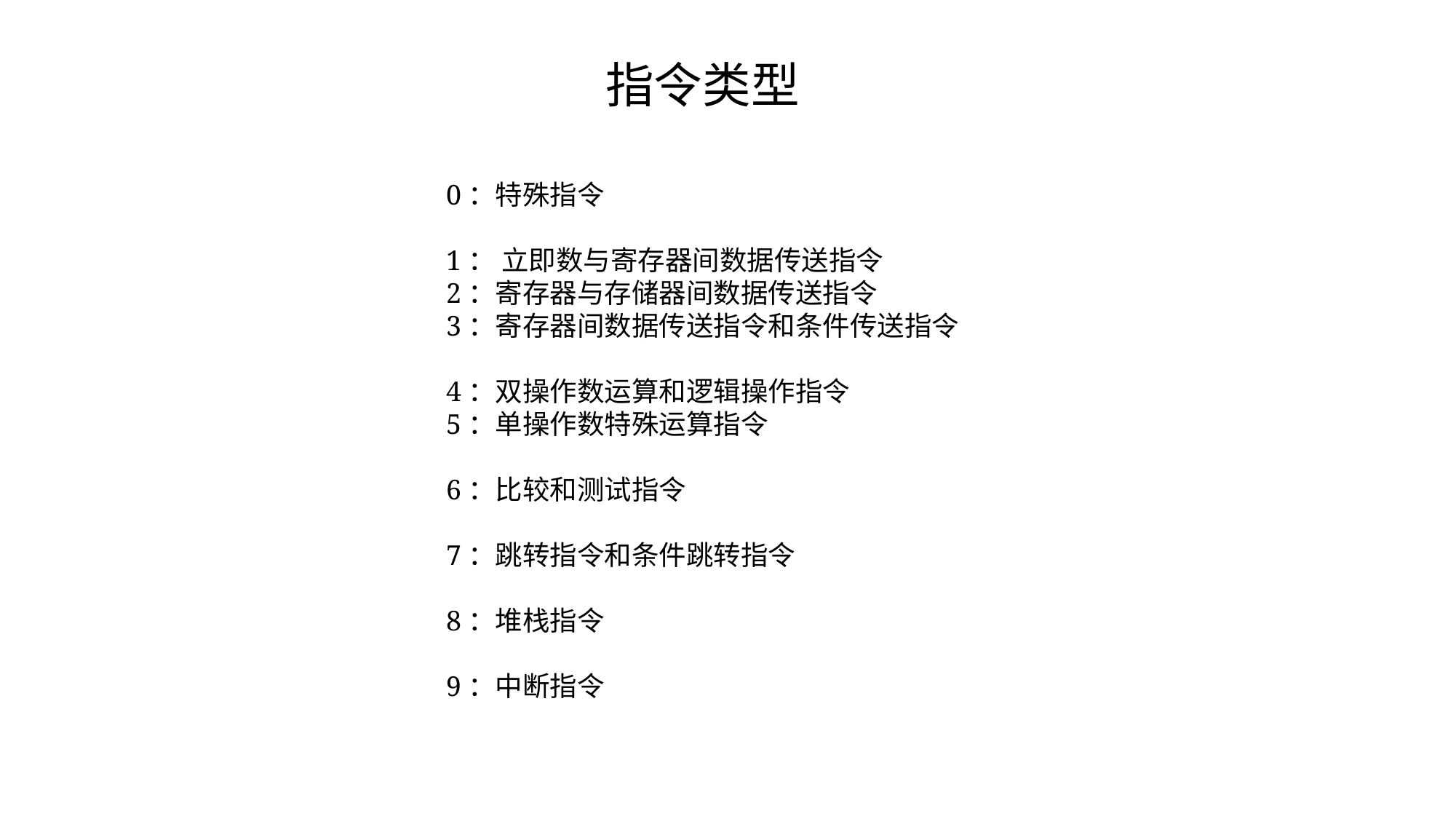

指令类型
0：特殊指令

1： 立即数与寄存器间数据传送指令
2：寄存器与存储器间数据传送指令
3：寄存器间数据传送指令和条件传送指令

4：双操作数运算和逻辑操作指令
5：单操作数特殊运算指令

6：比较和测试指令

7：跳转指令和条件跳转指令

8：堆栈指令

9：中断指令